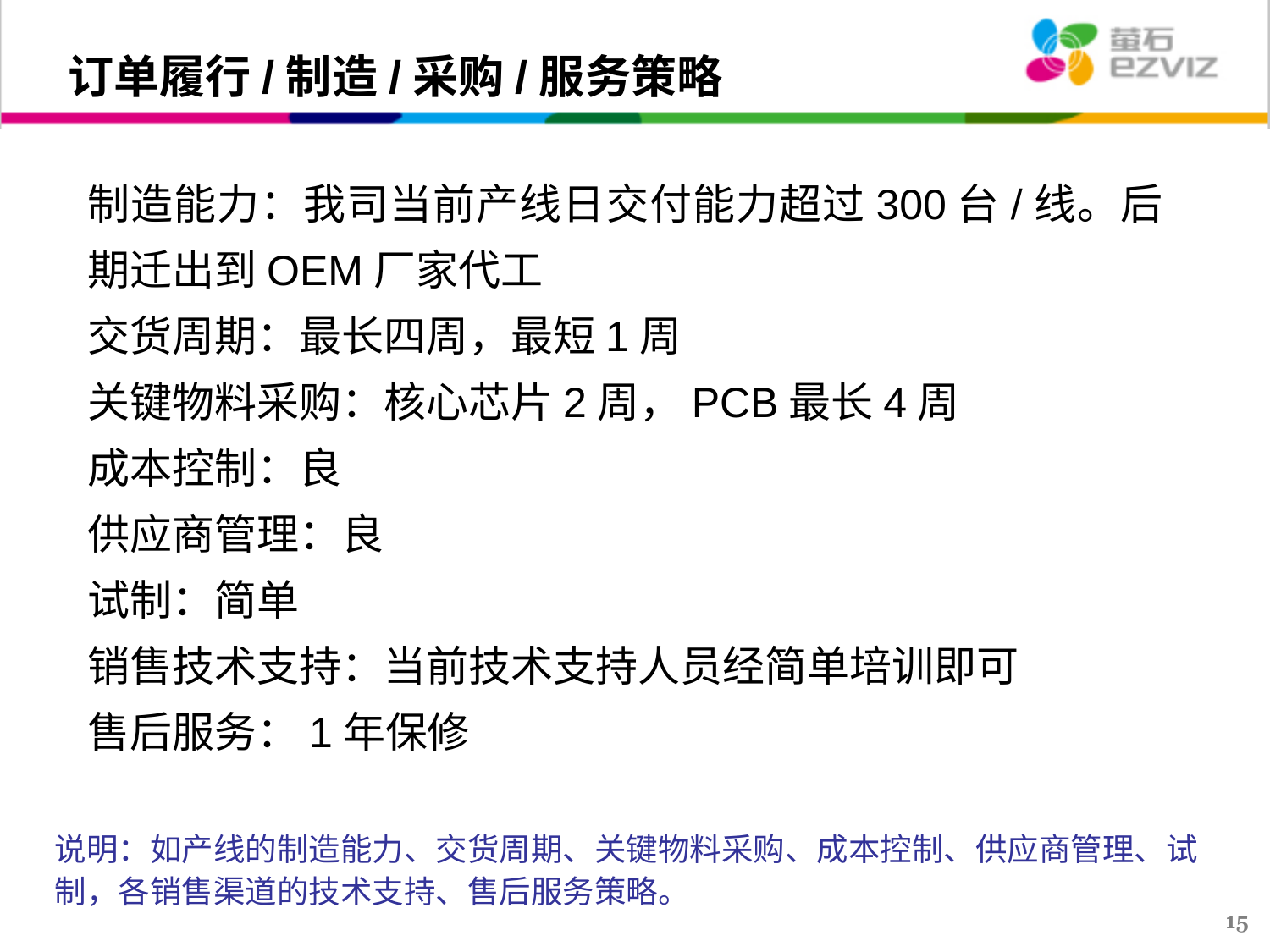

# 订单履行/制造/采购/服务策略
制造能力：我司当前产线日交付能力超过300台/线。后期迁出到OEM厂家代工
交货周期：最长四周，最短1周
关键物料采购：核心芯片2周，PCB最长4周
成本控制：良
供应商管理：良
试制：简单
销售技术支持：当前技术支持人员经简单培训即可
售后服务：1年保修
说明：如产线的制造能力、交货周期、关键物料采购、成本控制、供应商管理、试制，各销售渠道的技术支持、售后服务策略。
15